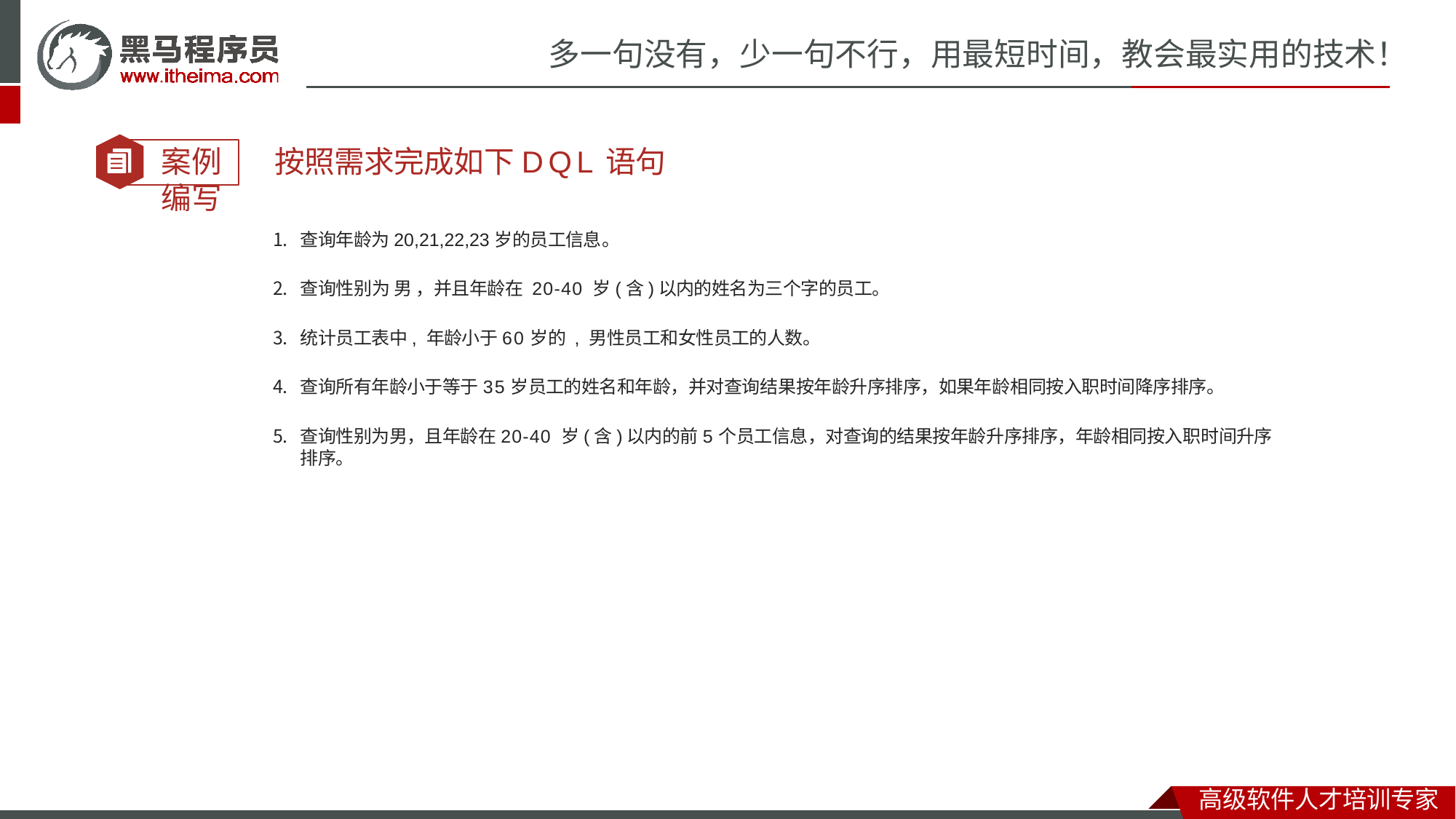

# 多一句没有，少一句不行，用最短时间，教会最实用的技术！

案例	按照需求完成如下DQL语句编写

查询年龄为20,21,22,23岁的员工信息。

查询性别为 男 ，并且年龄在 20-40 岁(含)以内的姓名为三个字的员工。

统计员工表中, 年龄小于60岁的 , 男性员工和女性员工的人数。

查询所有年龄小于等于35岁员工的姓名和年龄，并对查询结果按年龄升序排序，如果年龄相同按入职时间降序排序。

查询性别为男，且年龄在20-40 岁(含)以内的前5个员工信息，对查询的结果按年龄升序排序，年龄相同按入职时间升序排序。
高级软件人才培训专家